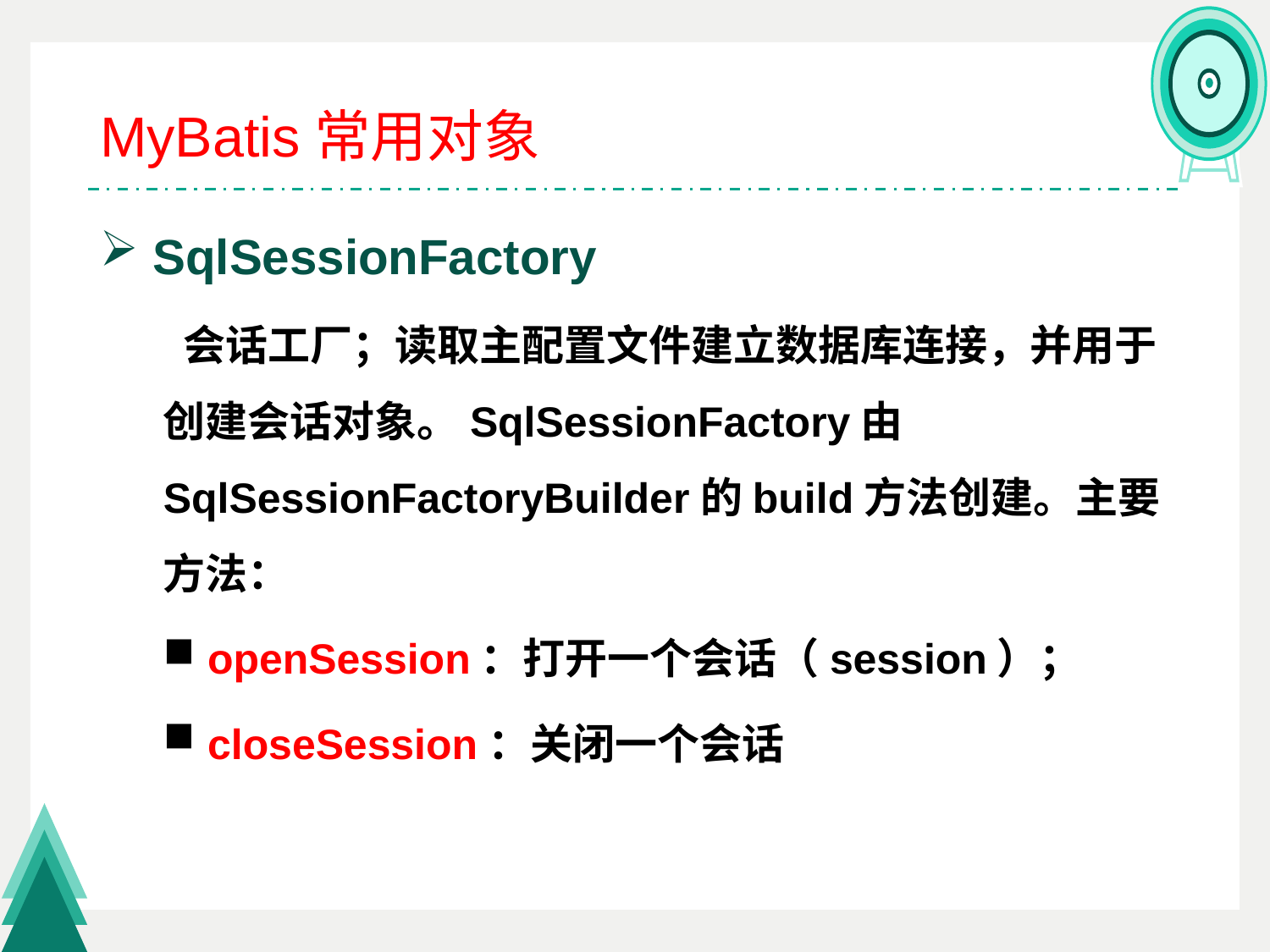

# MyBatis常用对象
 SqlSessionFactory
 会话工厂；读取主配置文件建立数据库连接，并用于创建会话对象。SqlSessionFactory由SqlSessionFactoryBuilder的build方法创建。主要方法：
 openSession：打开一个会话（session）；
 closeSession：关闭一个会话